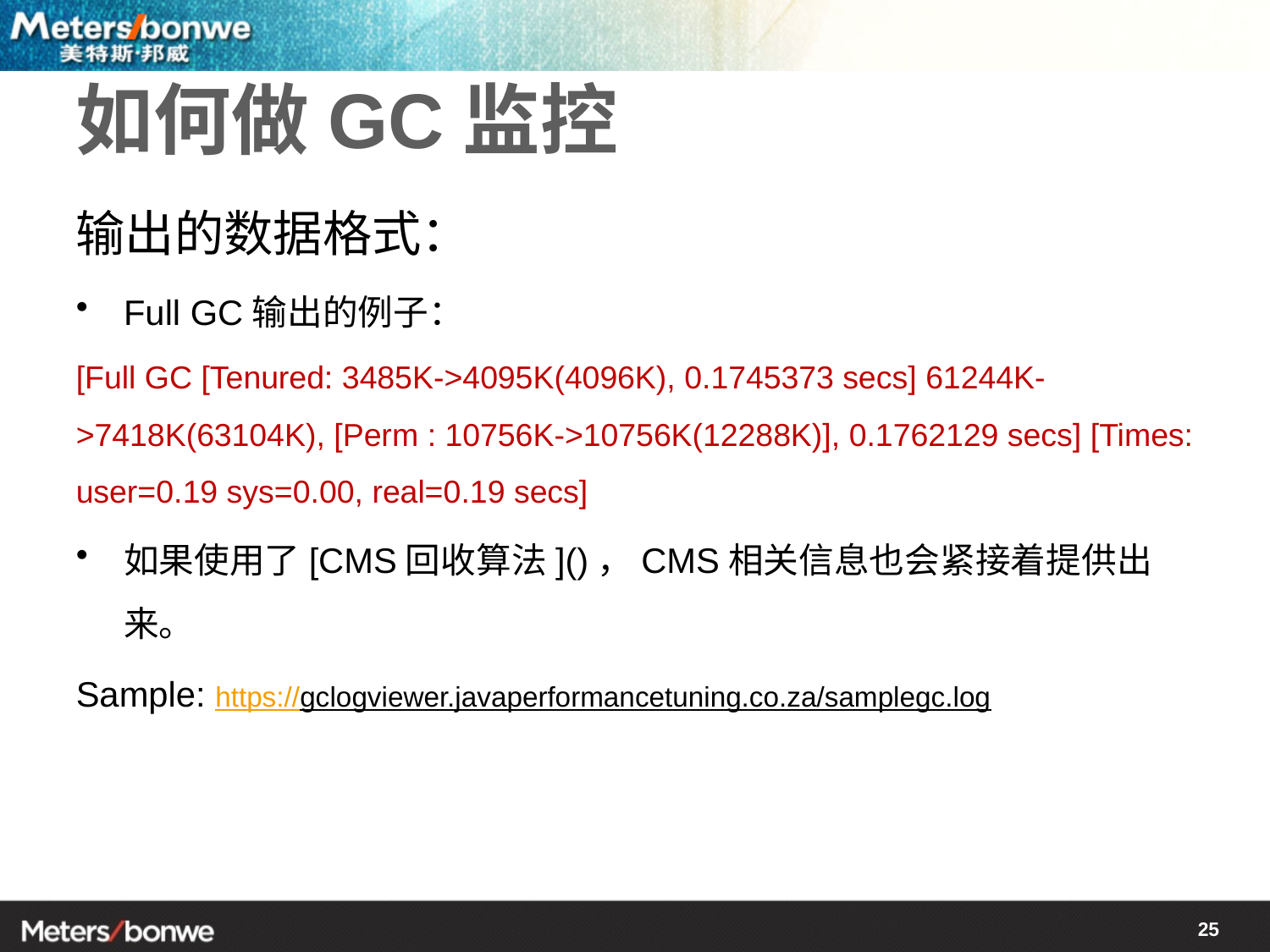

# 如何做GC监控
输出的数据格式：
Full GC输出的例子：
[Full GC [Tenured: 3485K->4095K(4096K), 0.1745373 secs] 61244K->7418K(63104K), [Perm : 10756K->10756K(12288K)], 0.1762129 secs] [Times: user=0.19 sys=0.00, real=0.19 secs]
如果使用了[CMS回收算法]()，CMS相关信息也会紧接着提供出来。
Sample: https://gclogviewer.javaperformancetuning.co.za/samplegc.log